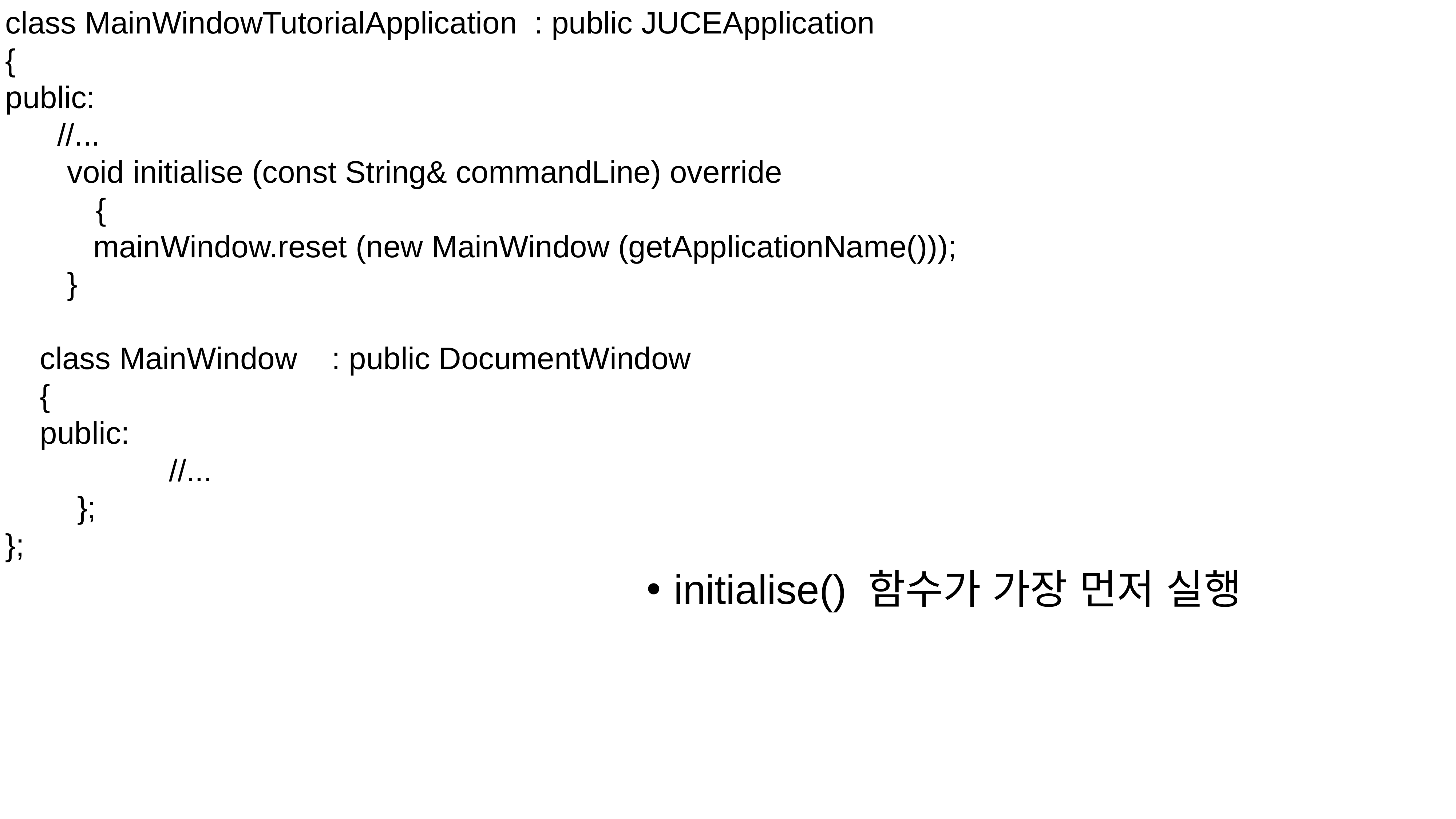

class MainWindowTutorialApplication  : public JUCEApplication
{
public:
      //...
    void initialise (const String& commandLine) override
  	 {
       mainWindow.reset (new MainWindow (getApplicationName()));
    }

    class MainWindow    : public DocumentWindow
    {
    public:
	  		//...
	  };
};

initialise() 함수가 가장 먼저 실행